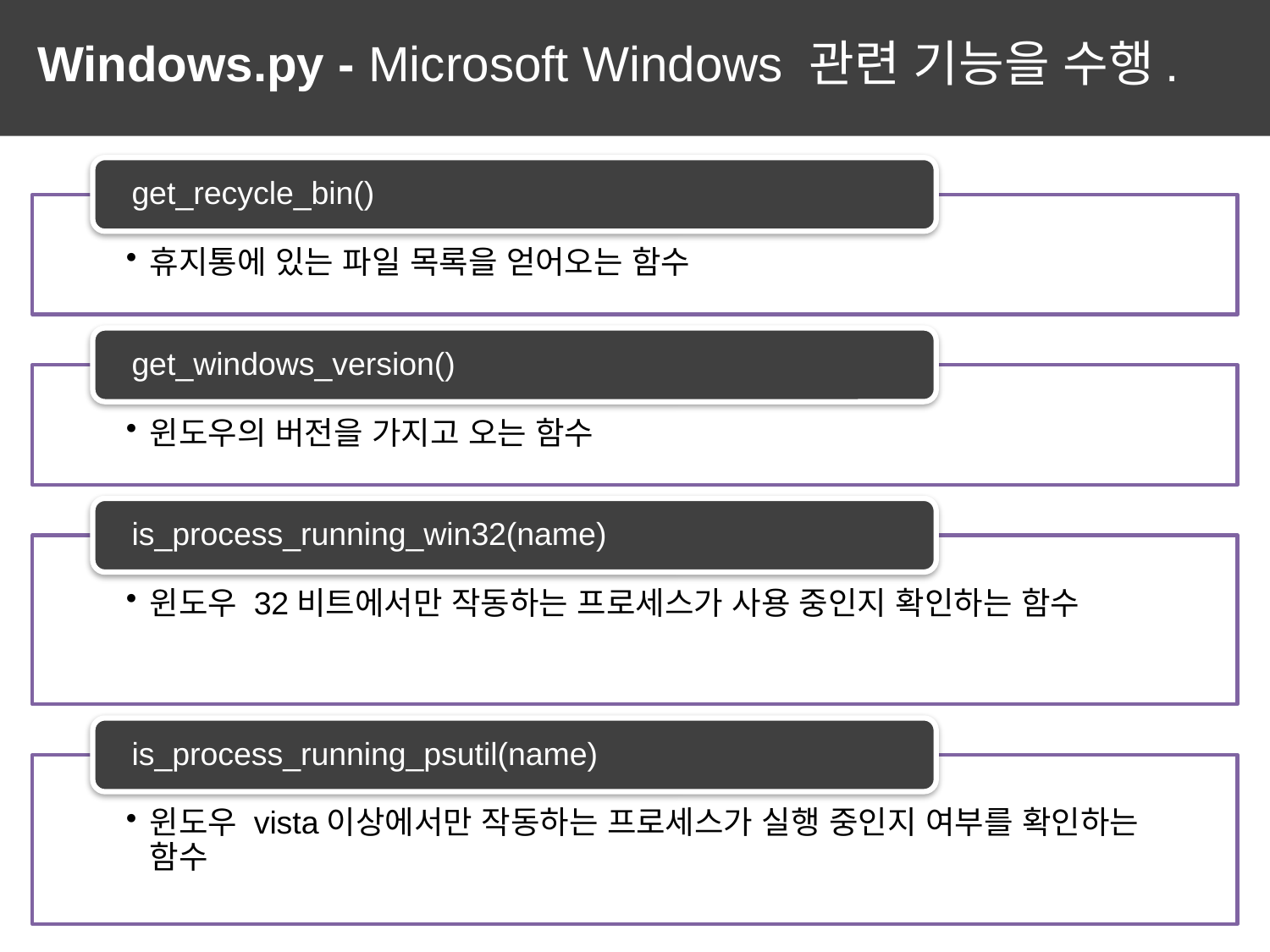

Windows.py - Microsoft Windows 관련 기능을 수행.
휴지통에 있는 파일 목록을 얻어오는 함수
get_recycle_bin()
윈도우의 버전을 가지고 오는 함수
get_windows_version()
윈도우 32비트에서만 작동하는 프로세스가 사용 중인지 확인하는 함수
is_process_running_win32(name)
윈도우 vista이상에서만 작동하는 프로세스가 실행 중인지 여부를 확인하는 함수
is_process_running_psutil(name)